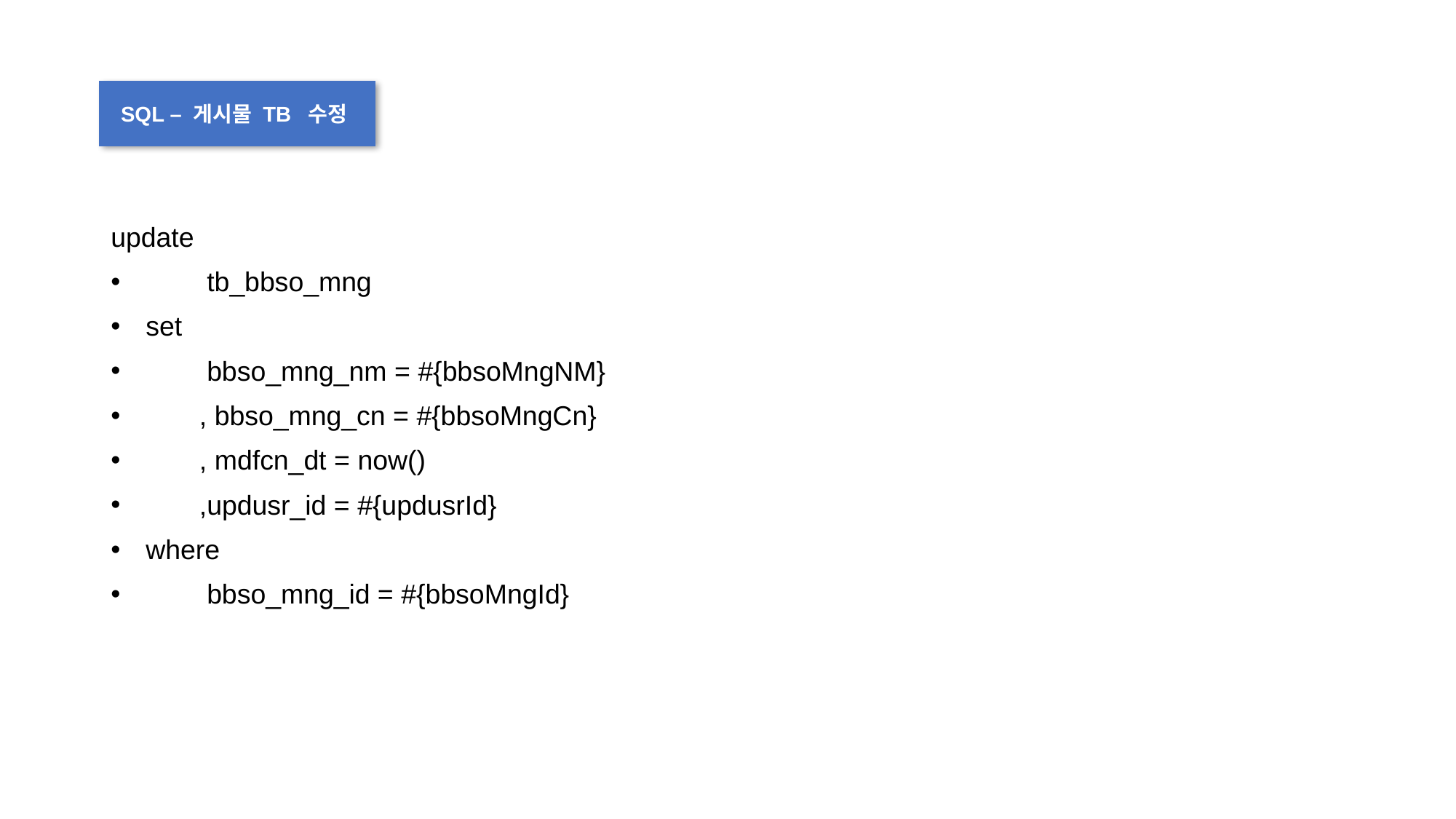

SQL – 게시물 TB  수정
update
         tb_bbso_mng
 set
         bbso_mng_nm = #{bbsoMngNM}
        , bbso_mng_cn = #{bbsoMngCn}
        , mdfcn_dt = now()
        ,updusr_id = #{updusrId}
 where
         bbso_mng_id = #{bbsoMngId}